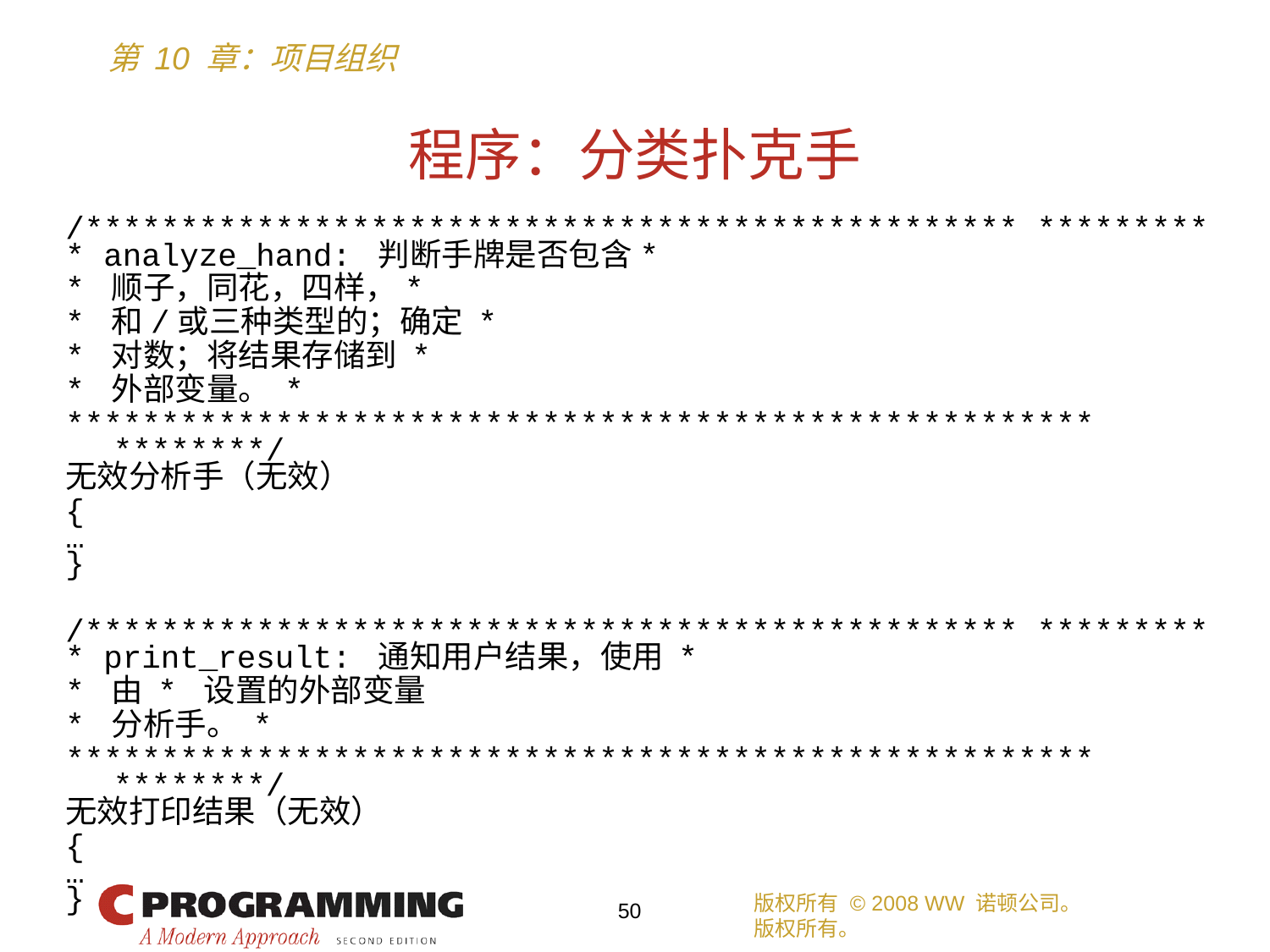

# 程序：分类扑克手
/************************************************* *********
* analyze_hand: 判断手牌是否包含*
* 顺子，同花，四样，*
* 和/或三种类型的；确定 *
* 对数；将结果存储到 *
* 外部变量。 *
****************************************************** ********/
无效分析手（无效）
{
…
}

/************************************************* *********
* print_result: 通知用户结果，使用 *
* 由 * 设置的外部变量
* 分析手。 *
****************************************************** ********/
无效打印结果（无效）
{
…
}
版权所有 © 2008 WW 诺顿公司。
版权所有。
50